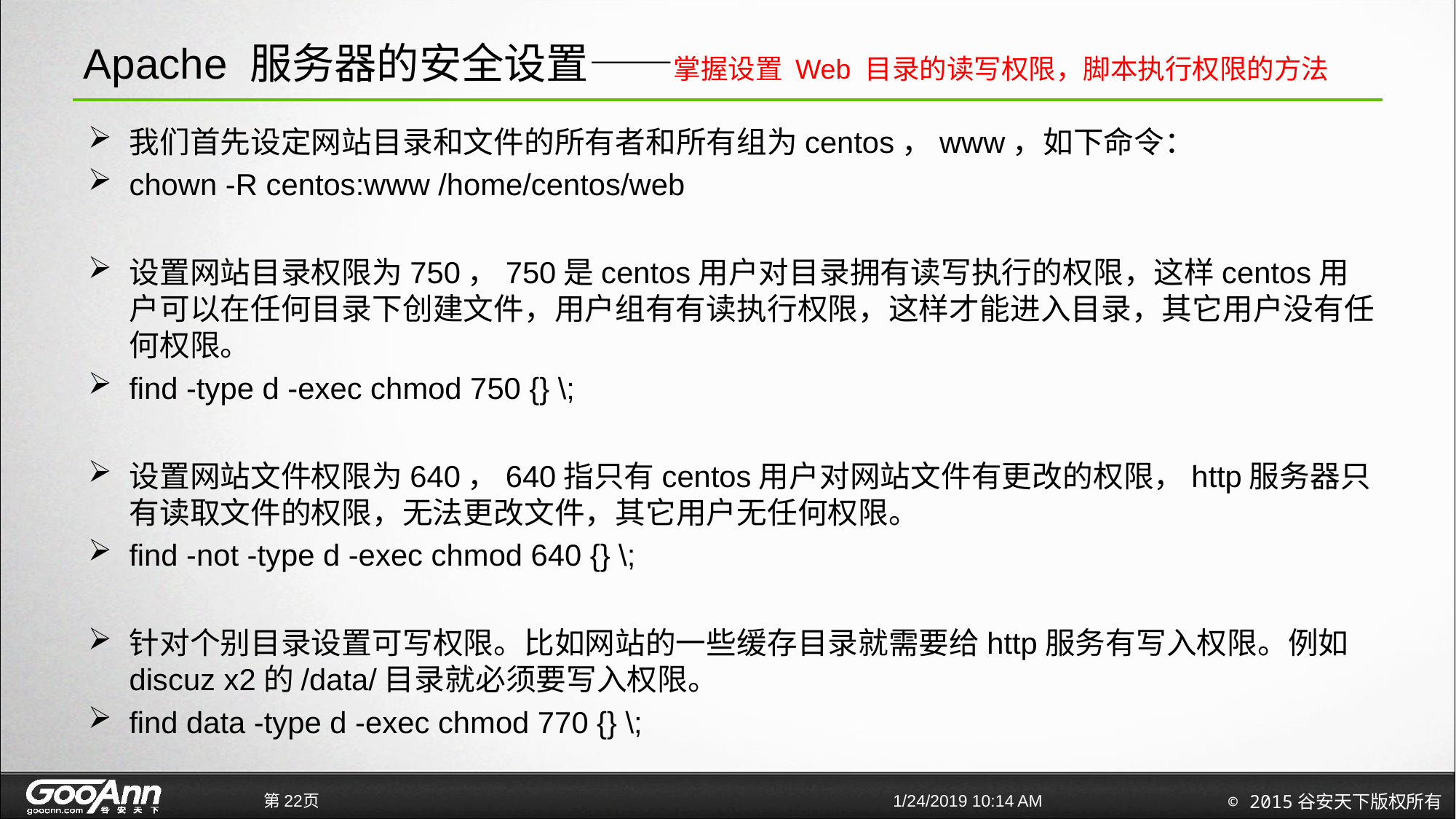

# Apache 服务器的安全设置——掌握设置 Web 目录的读写权限，脚本执行权限的方法
我们首先设定网站目录和文件的所有者和所有组为centos，www，如下命令：
chown -R centos:www /home/centos/web

设置网站目录权限为750，750是centos用户对目录拥有读写执行的权限，这样centos用户可以在任何目录下创建文件，用户组有有读执行权限，这样才能进入目录，其它用户没有任何权限。
find -type d -exec chmod 750 {} \;

设置网站文件权限为640，640指只有centos用户对网站文件有更改的权限，http服务器只有读取文件的权限，无法更改文件，其它用户无任何权限。
find -not -type d -exec chmod 640 {} \;

针对个别目录设置可写权限。比如网站的一些缓存目录就需要给http服务有写入权限。例如discuz x2的/data/目录就必须要写入权限。
find data -type d -exec chmod 770 {} \;